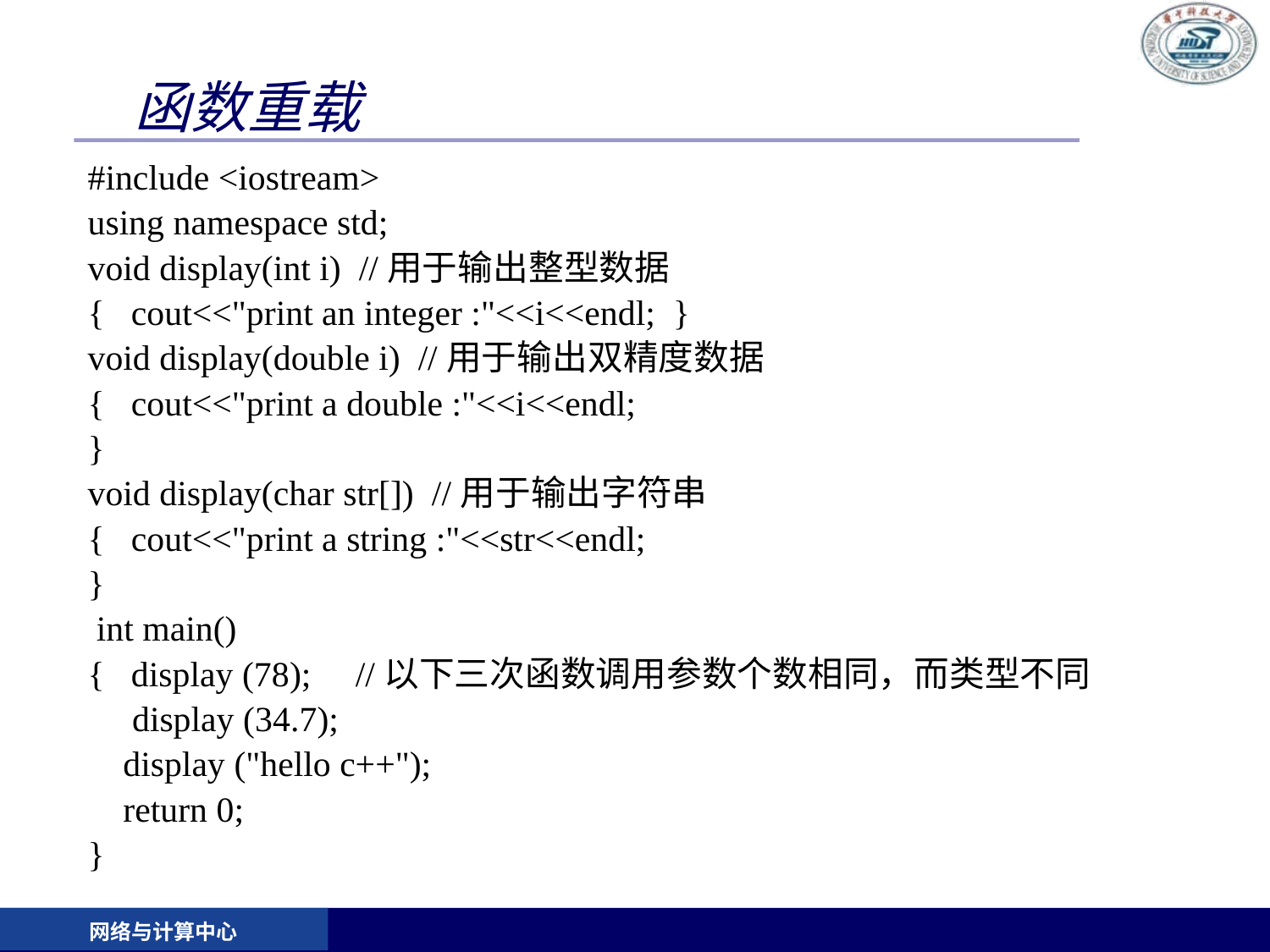

# 函数重载
#include <iostream>
using namespace std;
void display(int i)  //用于输出整型数据
{   cout<<"print an integer :"<<i<<endl;  }
void display(double i)  //用于输出双精度数据
{   cout<<"print a double :"<<i<<endl;
}
void display(char str[])  //用于输出字符串
{   cout<<"print a string :"<<str<<endl;
}
 int main()
{   display (78);     //以下三次函数调用参数个数相同，而类型不同
     display (34.7);
    display ("hello c++");
    return 0;
}

网络与计算中心